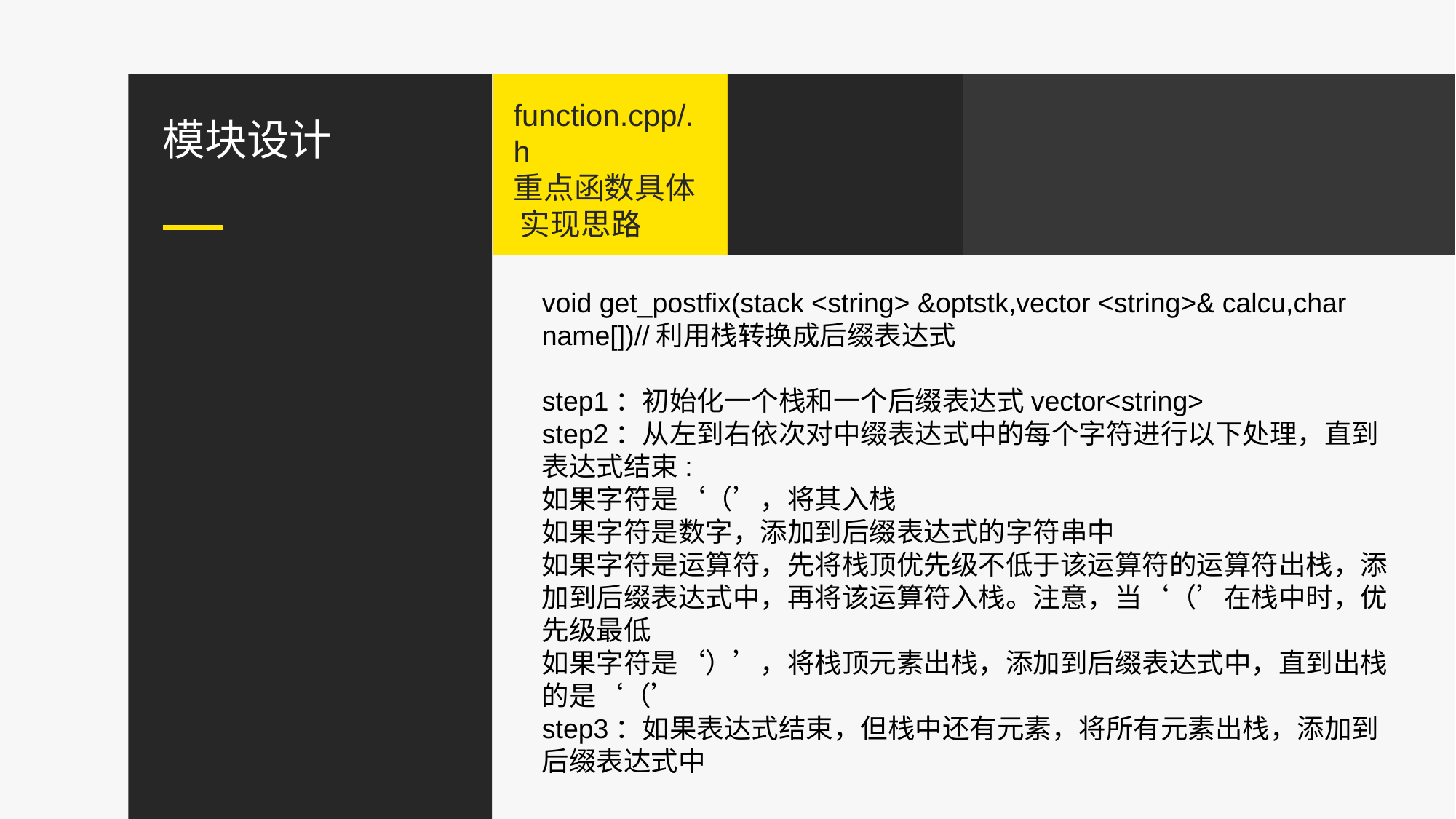

function.cpp/.h
重点函数具体   实现思路
模块设计

void get_postfix(stack <string> &optstk,vector <string>& calcu,char name[])//利用栈转换成后缀表达式

step1：初始化一个栈和一个后缀表达式vector<string>
step2：从左到右依次对中缀表达式中的每个字符进行以下处理，直到表达式结束:
如果字符是‘（’，将其入栈
如果字符是数字，添加到后缀表达式的字符串中
如果字符是运算符，先将栈顶优先级不低于该运算符的运算符出栈，添加到后缀表达式中，再将该运算符入栈。注意，当‘（’在栈中时，优先级最低
如果字符是‘）’，将栈顶元素出栈，添加到后缀表达式中，直到出栈的是‘（’
step3：如果表达式结束，但栈中还有元素，将所有元素出栈，添加到后缀表达式中